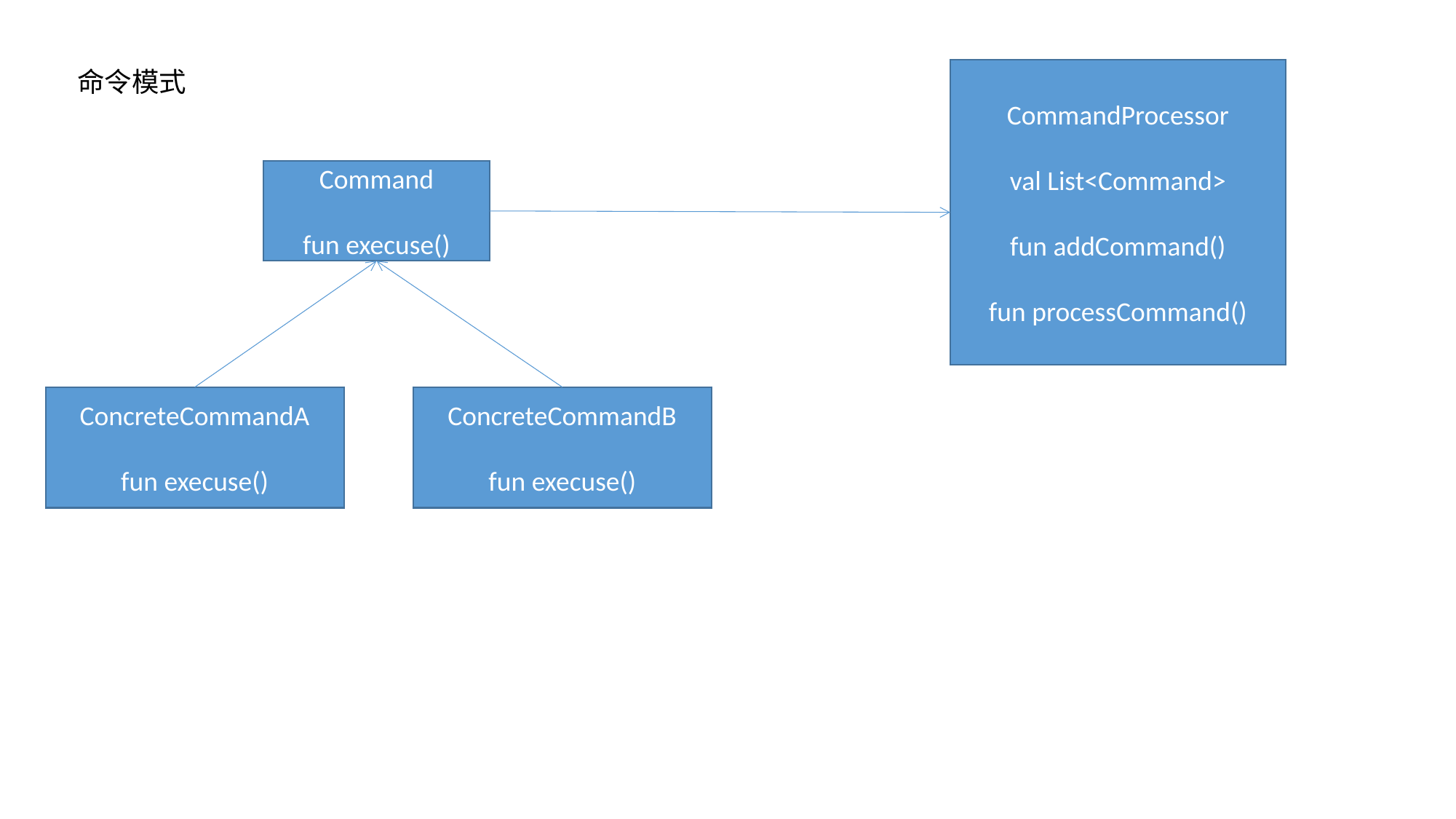

命令模式
CommandProcessor

val List<Command>

fun addCommand()

fun processCommand()
Command

fun execuse()
ConcreteCommandA

fun execuse()
ConcreteCommandB

fun execuse()